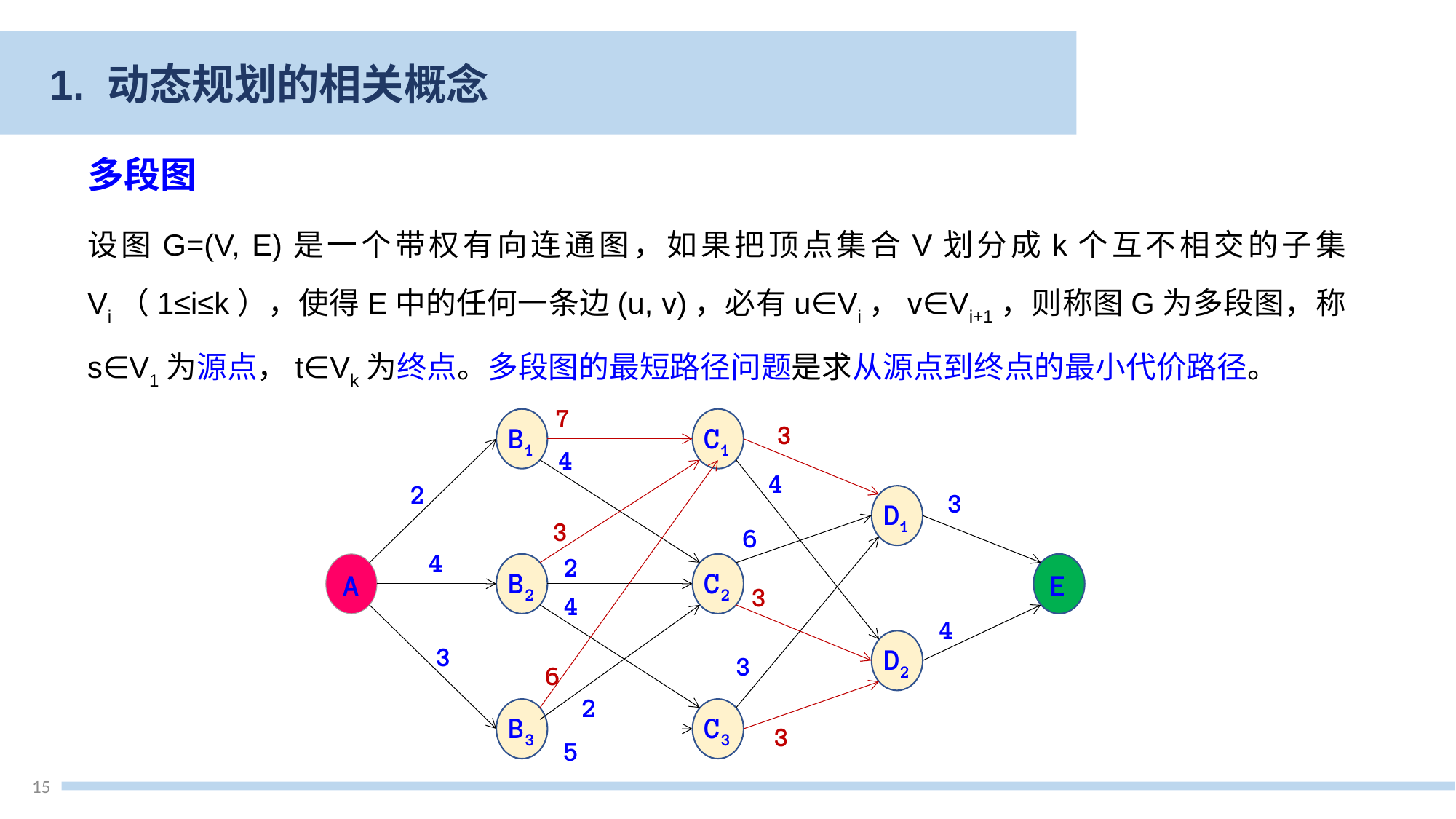

1. 动态规划的相关概念
多段图
设图G=(V, E)是一个带权有向连通图，如果把顶点集合V划分成k个互不相交的子集Vi（1≤i≤k），使得E中的任何一条边(u, v)，必有u∈Vi，v∈Vi+1，则称图G为多段图，称s∈V1为源点，t∈Vk为终点。多段图的最短路径问题是求从源点到终点的最小代价路径。
7
B1
C1
3
4
4
2
D1
3
3
6
4
2
A
B2
C2
E
3
4
4
D2
3
3
6
2
B3
C3
3
5
15